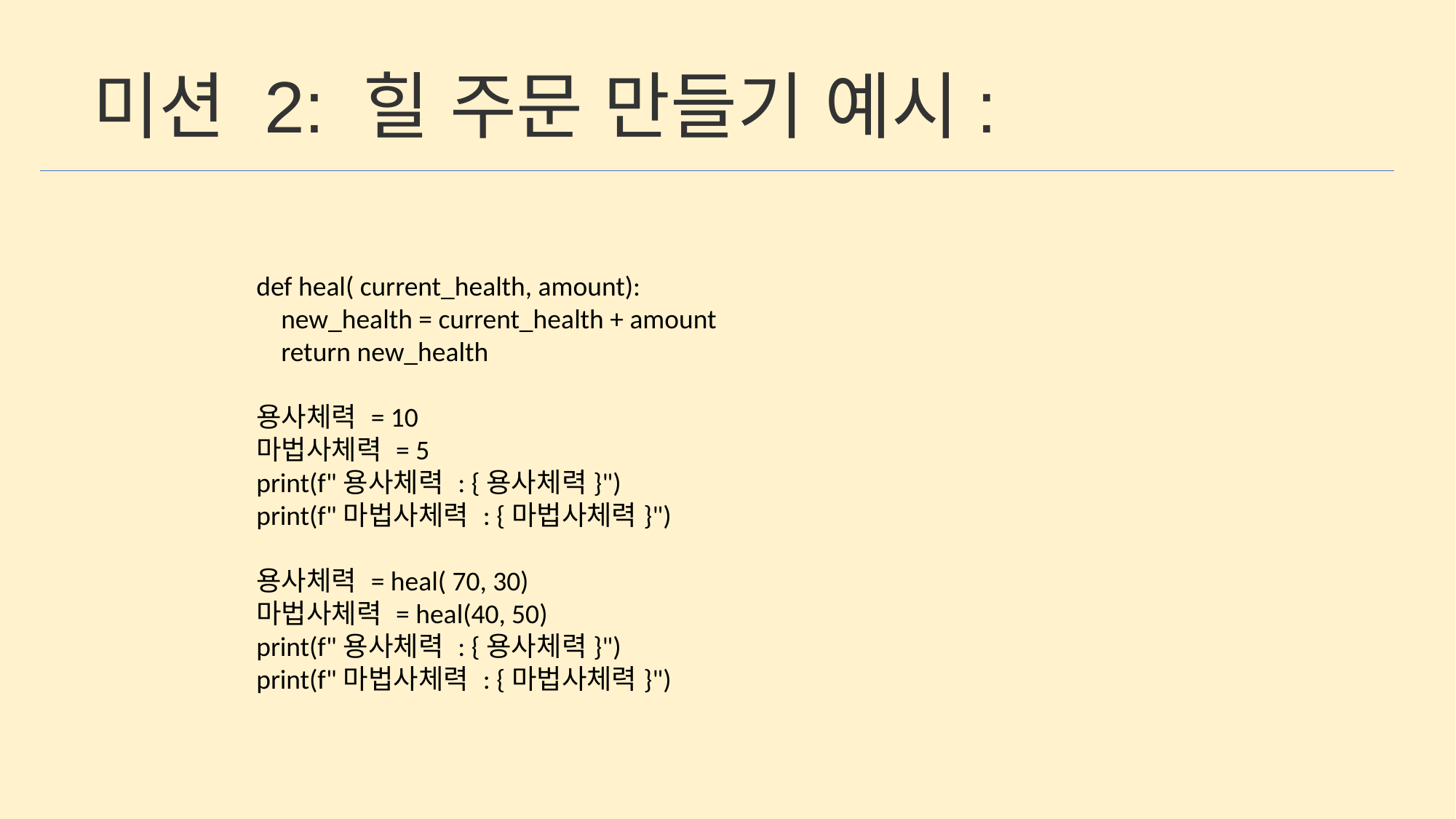

미션 2: 힐 주문 만들기 예시:
def heal( current_health, amount):
    new_health = current_health + amount
    return new_health

용사체력 = 10
마법사체력 = 5
print(f"용사체력 : {용사체력}")
print(f"마법사체력 : {마법사체력}")

용사체력 = heal( 70, 30)
마법사체력 = heal(40, 50)
print(f"용사체력 : {용사체력}")
print(f"마법사체력 : {마법사체력}")